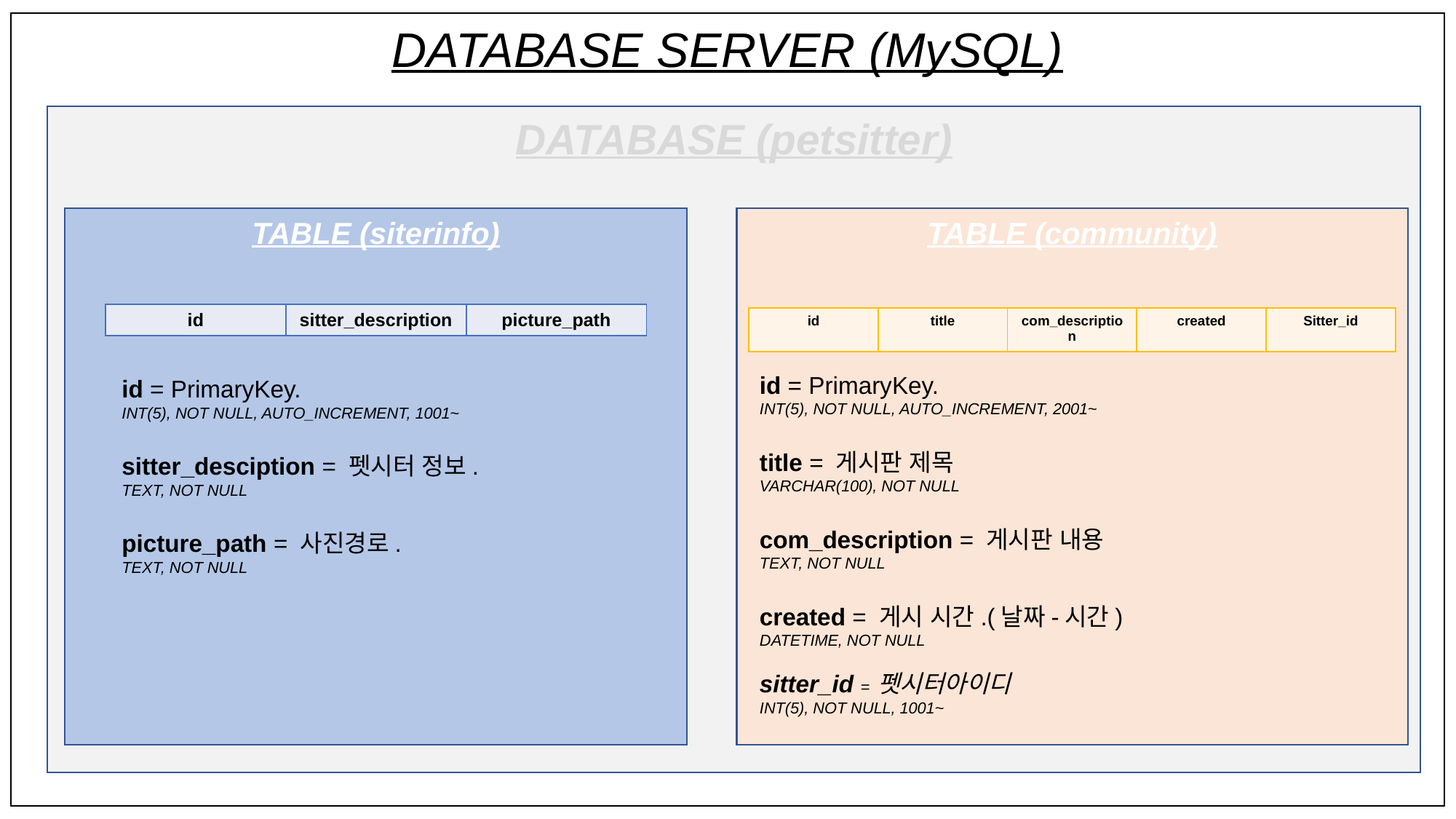

DATABASE SERVER (MySQL)
DATABASE (petsitter)
TABLE (community)
TABLE (siterinfo)
| id | sitter\_description | picture\_path |
| --- | --- | --- |
| id | title | com\_description | created | Sitter\_id |
| --- | --- | --- | --- | --- |
id = PrimaryKey.
INT(5), NOT NULL, AUTO_INCREMENT, 2001~

title = 게시판 제목
VARCHAR(100), NOT NULL

com_description = 게시판 내용
TEXT, NOT NULL

created = 게시 시간.(날짜-시간)
DATETIME, NOT NULL

sitter_id = 펫시터아이디
INT(5), NOT NULL, 1001~
id = PrimaryKey.
INT(5), NOT NULL, AUTO_INCREMENT, 1001~

sitter_desciption = 펫시터 정보.
TEXT, NOT NULL

picture_path = 사진경로.
TEXT, NOT NULL